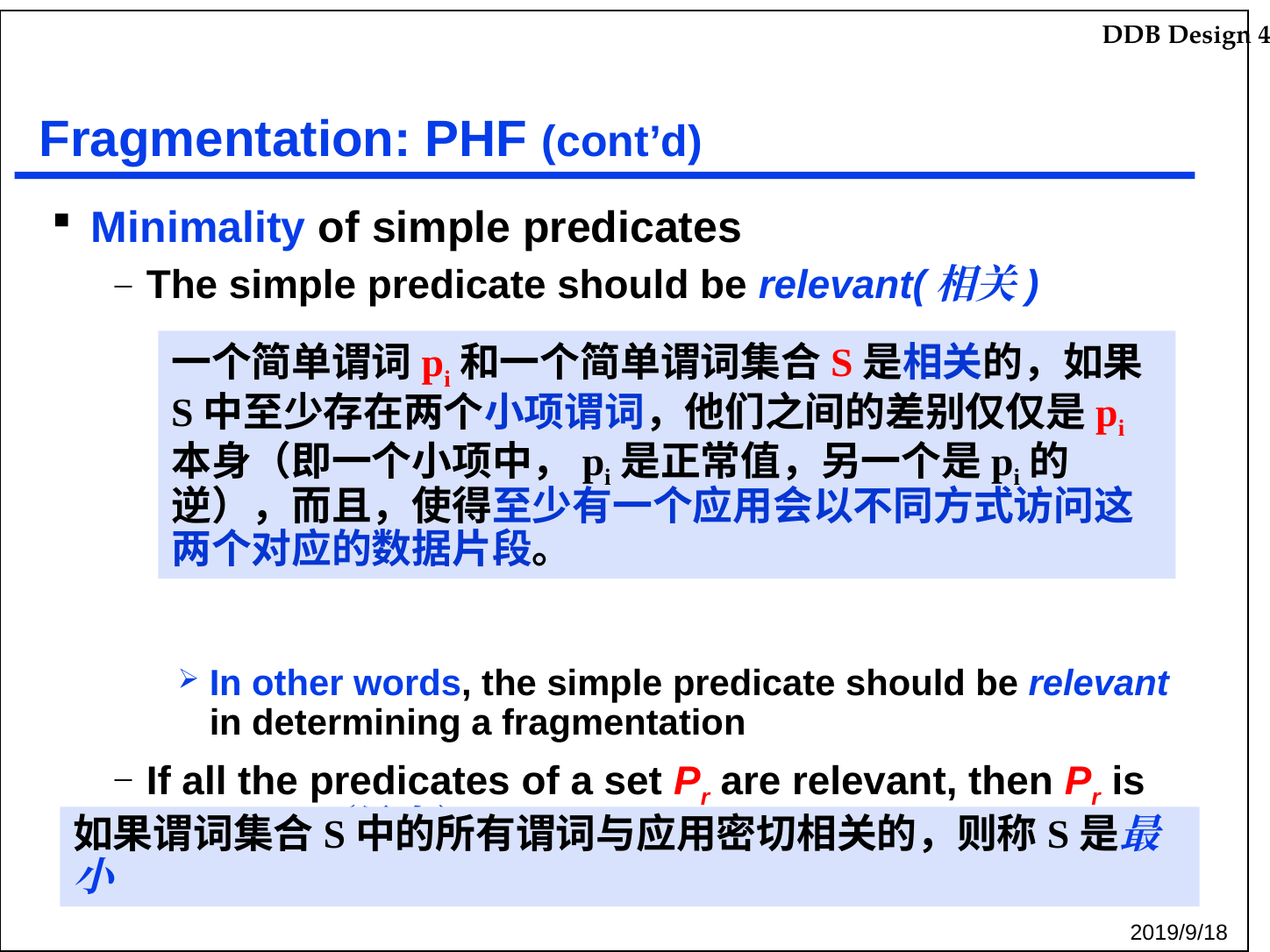

# Fragmentation: PHF (cont’d)
Minimality of simple predicates
The simple predicate should be relevant(相关)

In other words, the simple predicate should be relevant in determining a fragmentation
If all the predicates of a set Pr are relevant, then Pr is minimal（最小）

一个简单谓词pi和一个简单谓词集合S是相关的，如果S中至少存在两个小项谓词，他们之间的差别仅仅是pi本身（即一个小项中，pi是正常值，另一个是pi的逆），而且，使得至少有一个应用会以不同方式访问这两个对应的数据片段。
如果谓词集合S中的所有谓词与应用密切相关的，则称S是最小